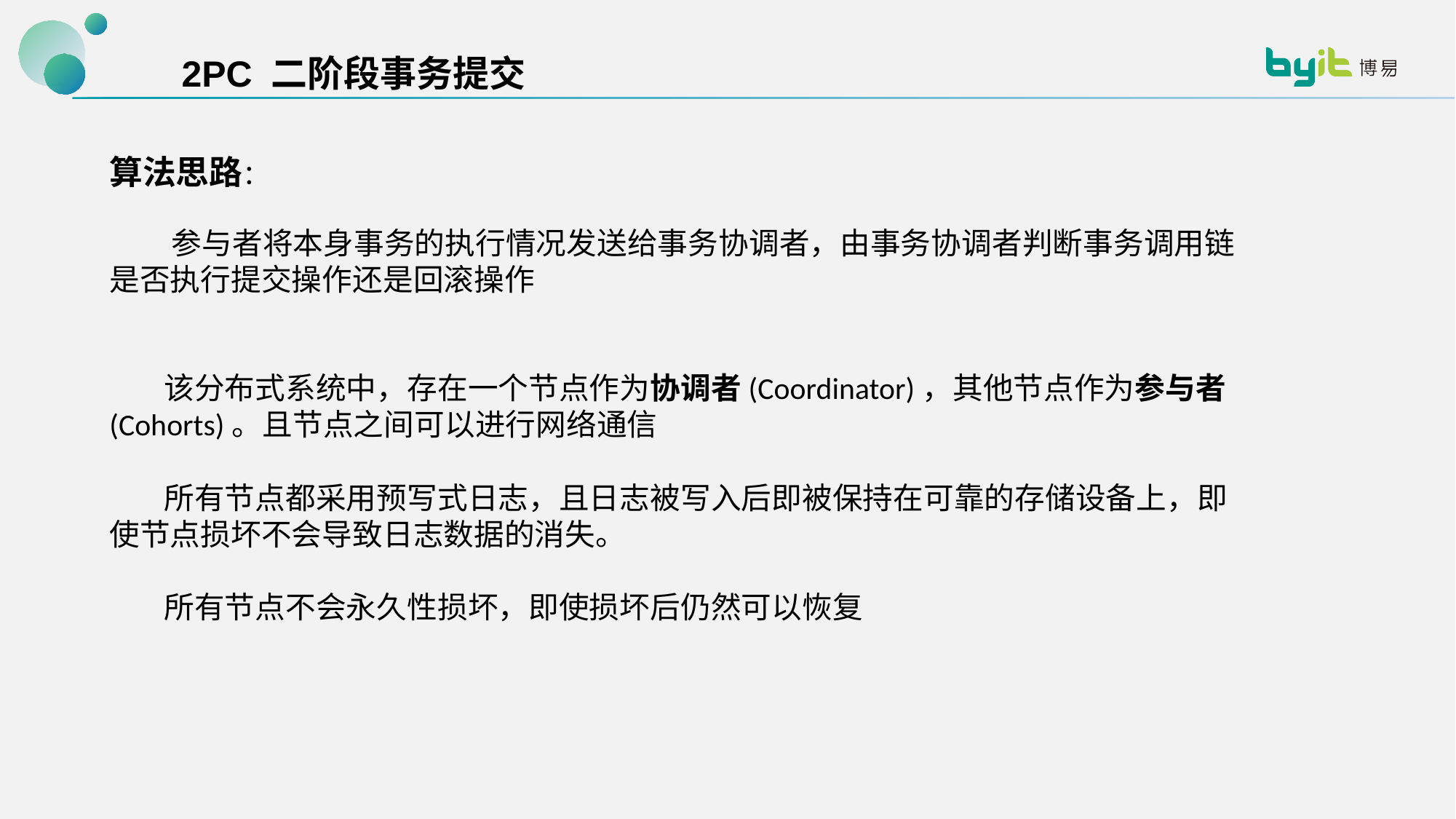

2PC 二阶段事务提交
算法思路：

         参与者将本身事务的执行情况发送给事务协调者，由事务协调者判断事务调用链是否执行提交操作还是回滚操作
该分布式系统中，存在一个节点作为协调者(Coordinator)，其他节点作为参与者(Cohorts)。且节点之间可以进行网络通信

所有节点都采用预写式日志，且日志被写入后即被保持在可靠的存储设备上，即使节点损坏不会导致日志数据的消失。

所有节点不会永久性损坏，即使损坏后仍然可以恢复